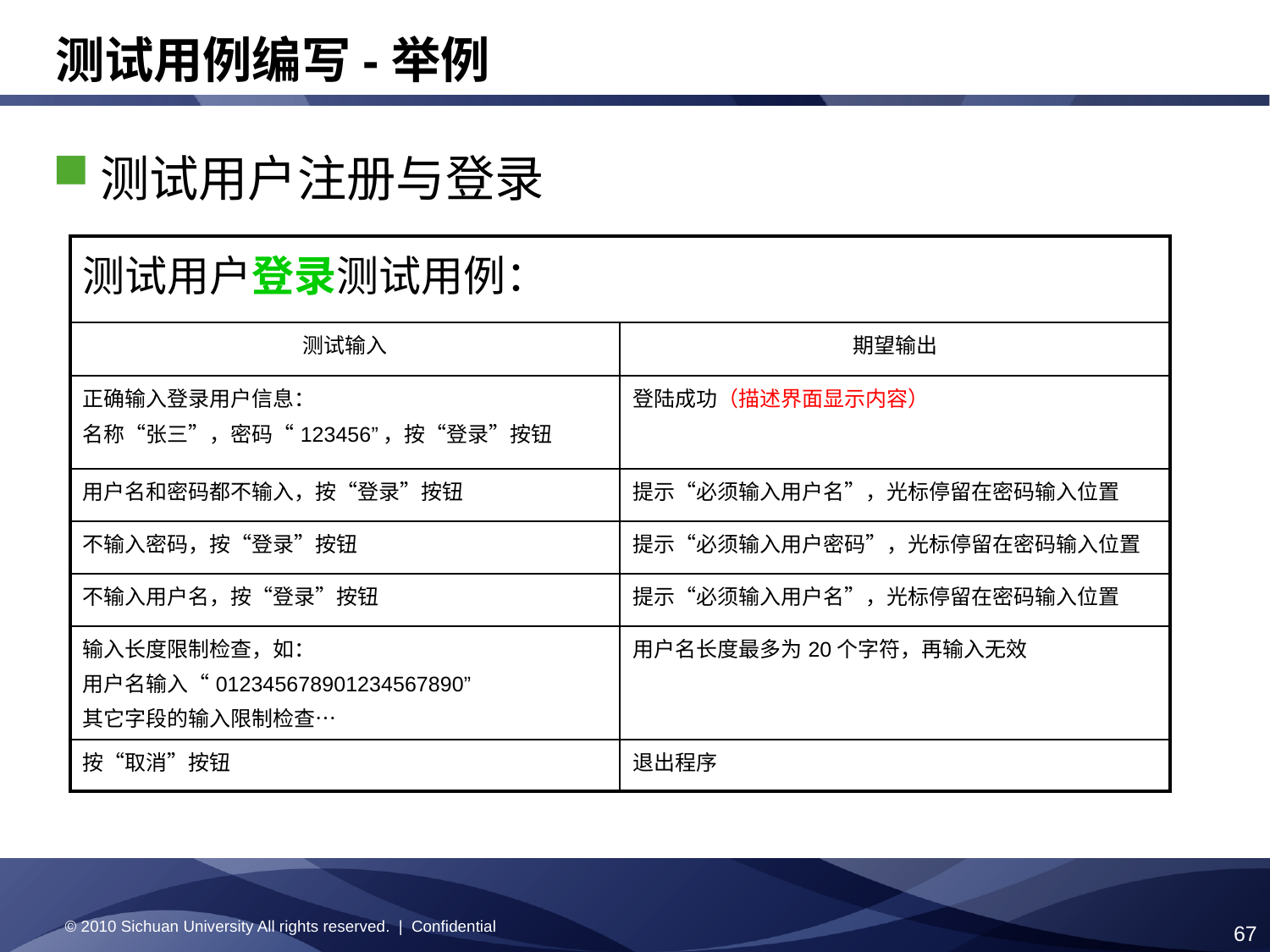

# 测试用例编写-举例
测试用户注册与登录

| 测试用户登录测试用例： |  |
| --- | --- |
| 测试输入 | 期望输出 |
| 正确输入登录用户信息： 名称“张三”，密码“123456”，按“登录”按钮 | 登陆成功（描述界面显示内容） |
| 用户名和密码都不输入，按“登录”按钮 | 提示“必须输入用户名”，光标停留在密码输入位置 |
| 不输入密码，按“登录”按钮 | 提示“必须输入用户密码”，光标停留在密码输入位置 |
| 不输入用户名，按“登录”按钮 | 提示“必须输入用户名”，光标停留在密码输入位置 |
| 输入长度限制检查，如： 用户名输入“012345678901234567890” 其它字段的输入限制检查… | 用户名长度最多为20个字符，再输入无效 |
| 按“取消”按钮 | 退出程序 |
© 2010 Sichuan University All rights reserved.  |  Confidential
67